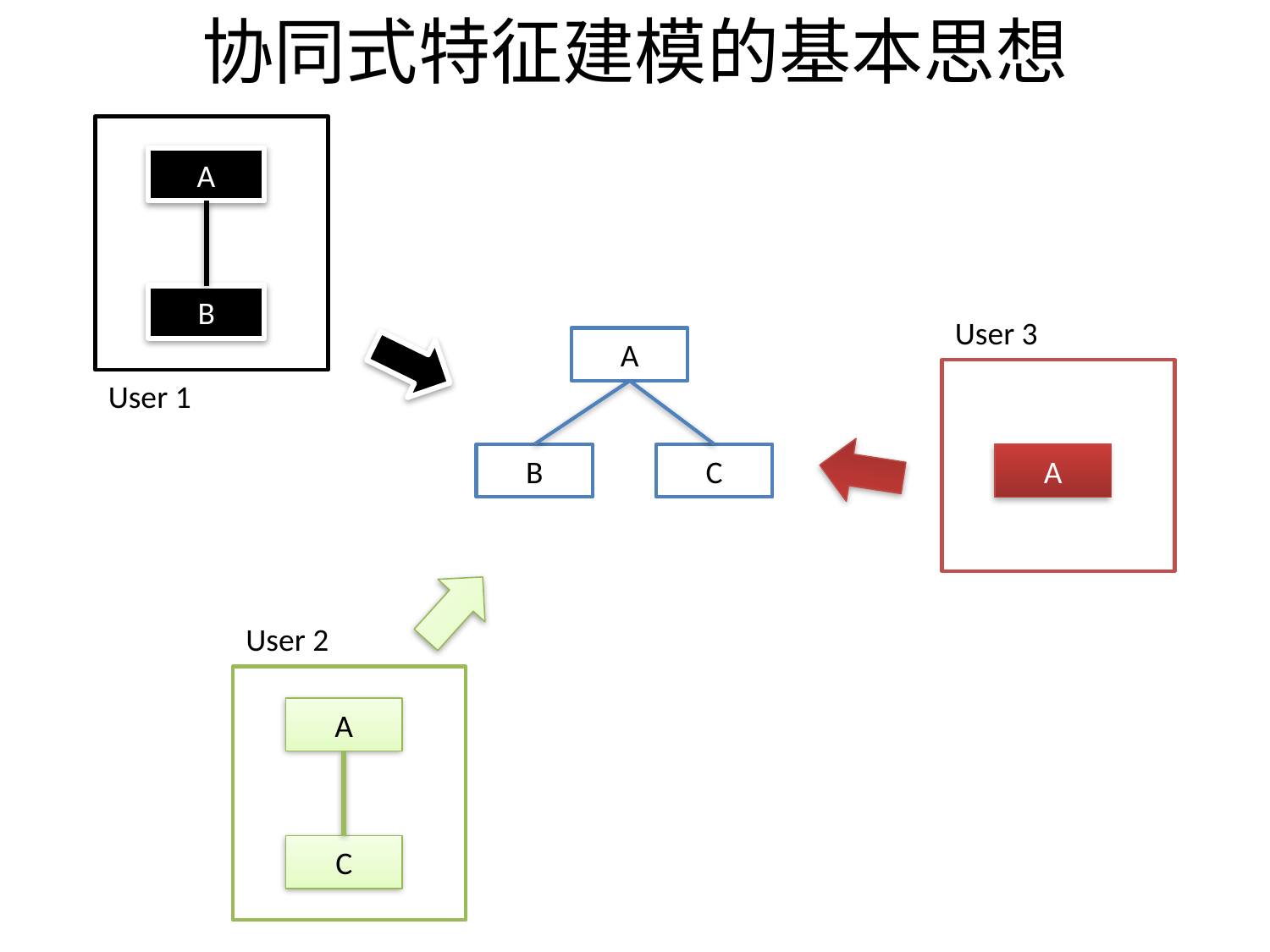

# 协同式特征建模的基本思想

A
B
User 3
A

User 1

B
C
A

User 2

A
C